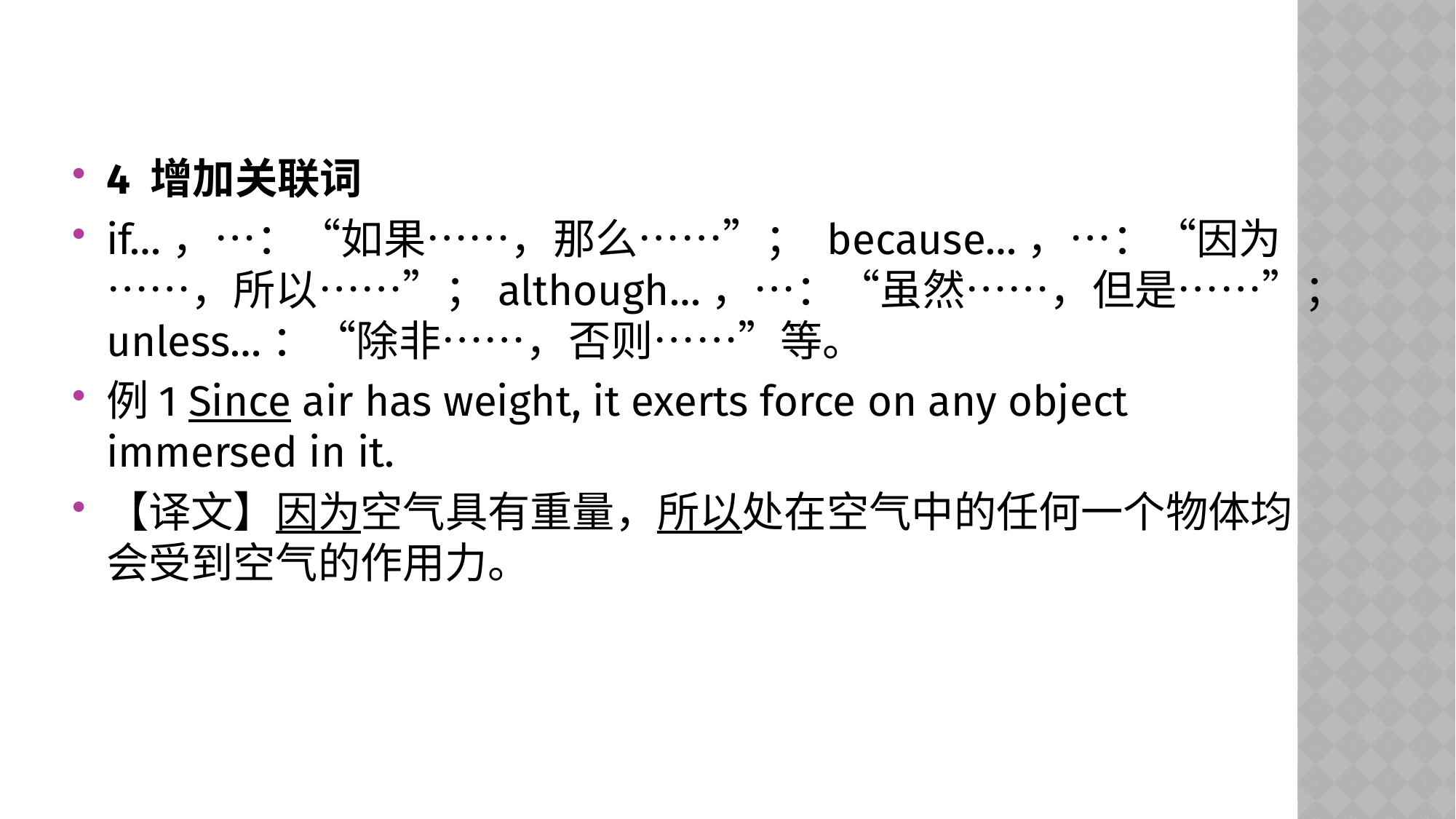

4 增加关联词
if…，…：“如果……，那么……”； because…，…：“因为……，所以……”；although…，…：“虽然……，但是……”；unless…：“除非……，否则……”等。
例1 Since air has weight, it exerts force on any object immersed in it.
【译文】因为空气具有重量，所以处在空气中的任何一个物体均会受到空气的作用力。